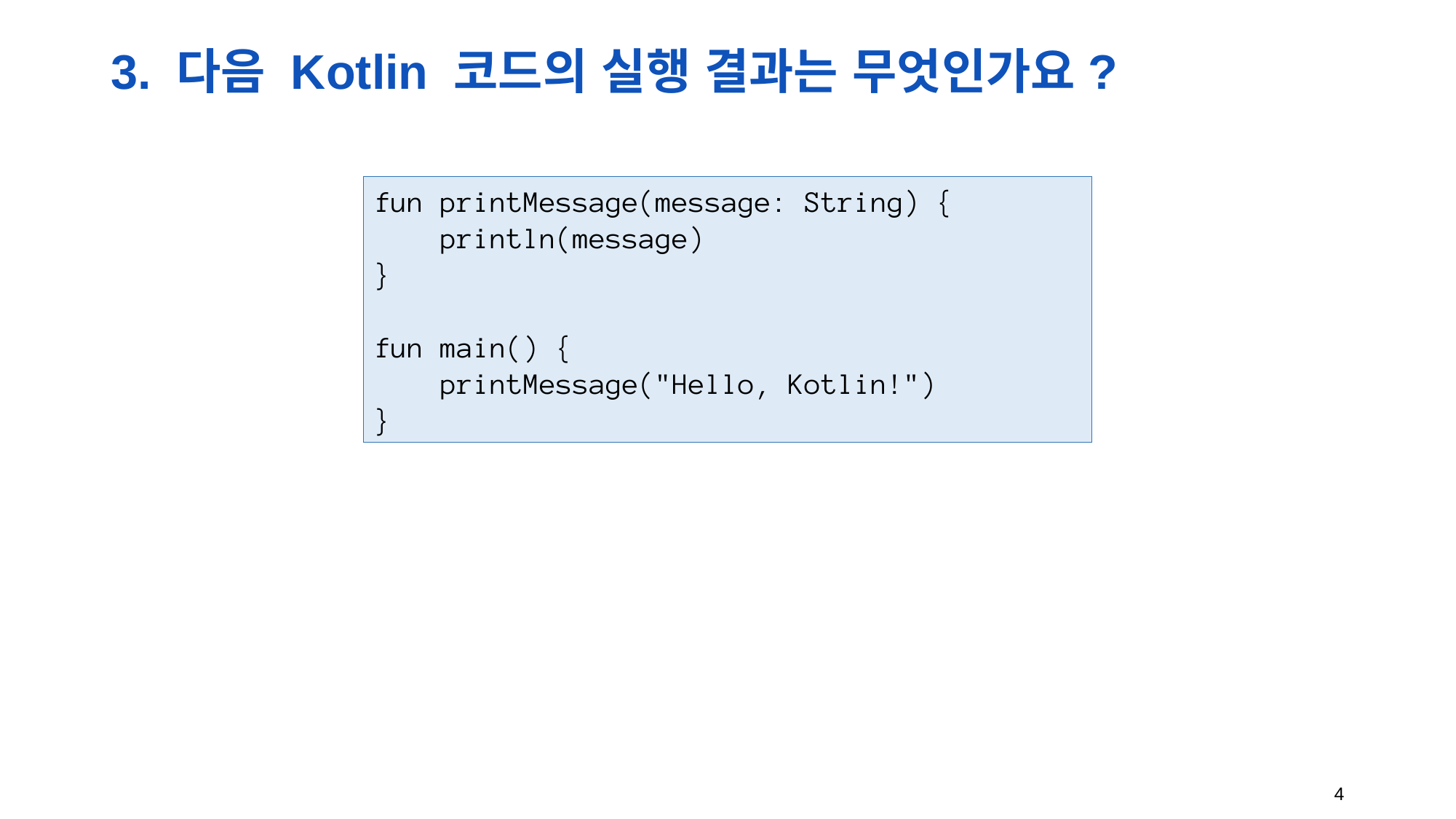

# 3. 다음 Kotlin 코드의 실행 결과는 무엇인가요?
fun printMessage(message: String) {
    println(message)
}

fun main() {
    printMessage("Hello, Kotlin!")
}
4